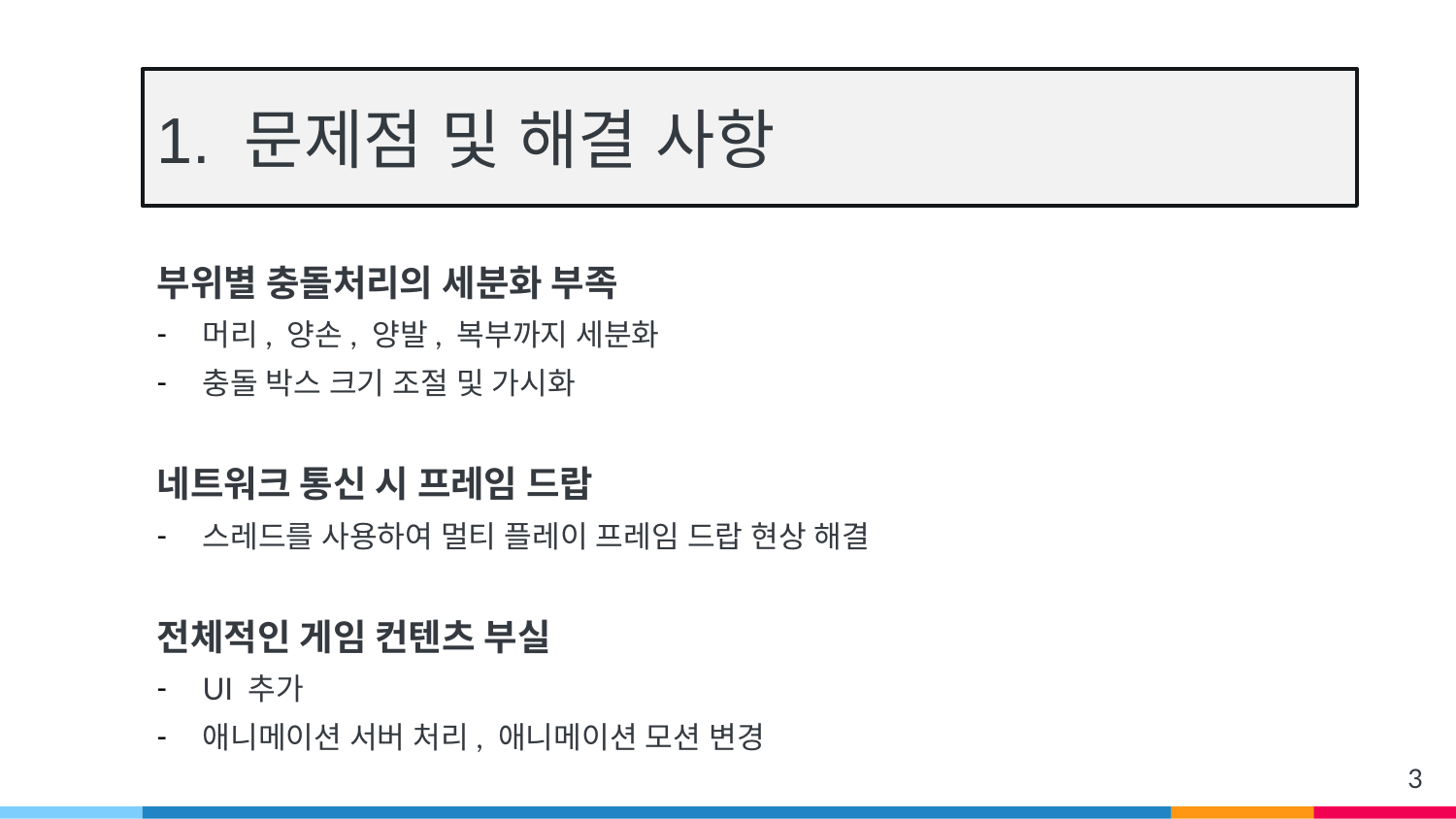

# 1. 문제점 및 해결 사항
부위별 충돌처리의 세분화 부족
머리, 양손, 양발, 복부까지 세분화
충돌 박스 크기 조절 및 가시화

네트워크 통신 시 프레임 드랍
스레드를 사용하여 멀티 플레이 프레임 드랍 현상 해결

전체적인 게임 컨텐츠 부실
UI 추가
애니메이션 서버 처리, 애니메이션 모션 변경
3